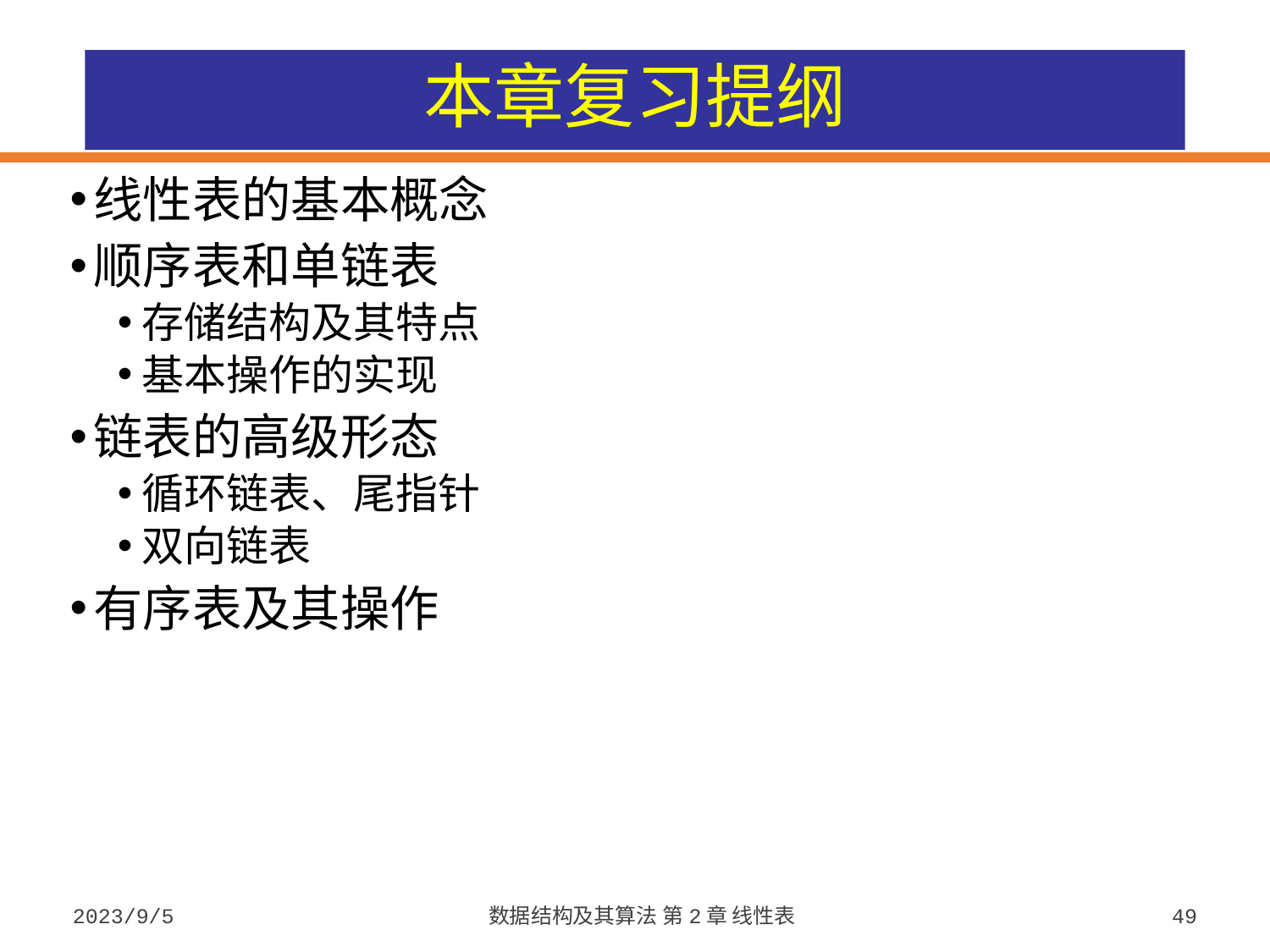

# 本章复习提纲
线性表的基本概念
顺序表和单链表
存储结构及其特点
基本操作的实现
链表的高级形态
循环链表、尾指针
双向链表
有序表及其操作
2023/9/5
数据结构及其算法 第2章 线性表
49